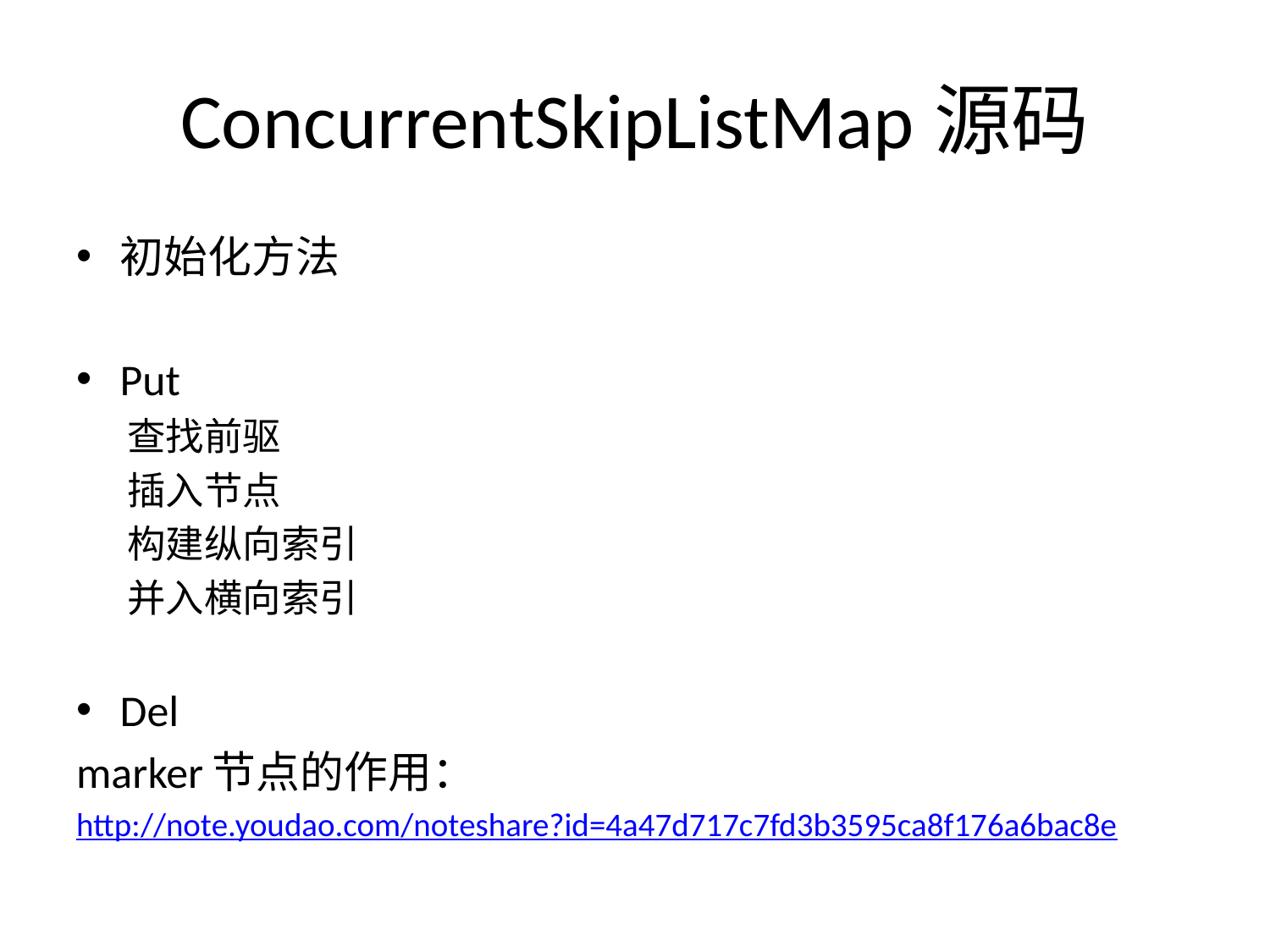

# ConcurrentSkipListMap源码
初始化方法

Put
查找前驱
插入节点
构建纵向索引
并入横向索引

Del
marker节点的作用：
http://note.youdao.com/noteshare?id=4a47d717c7fd3b3595ca8f176a6bac8e